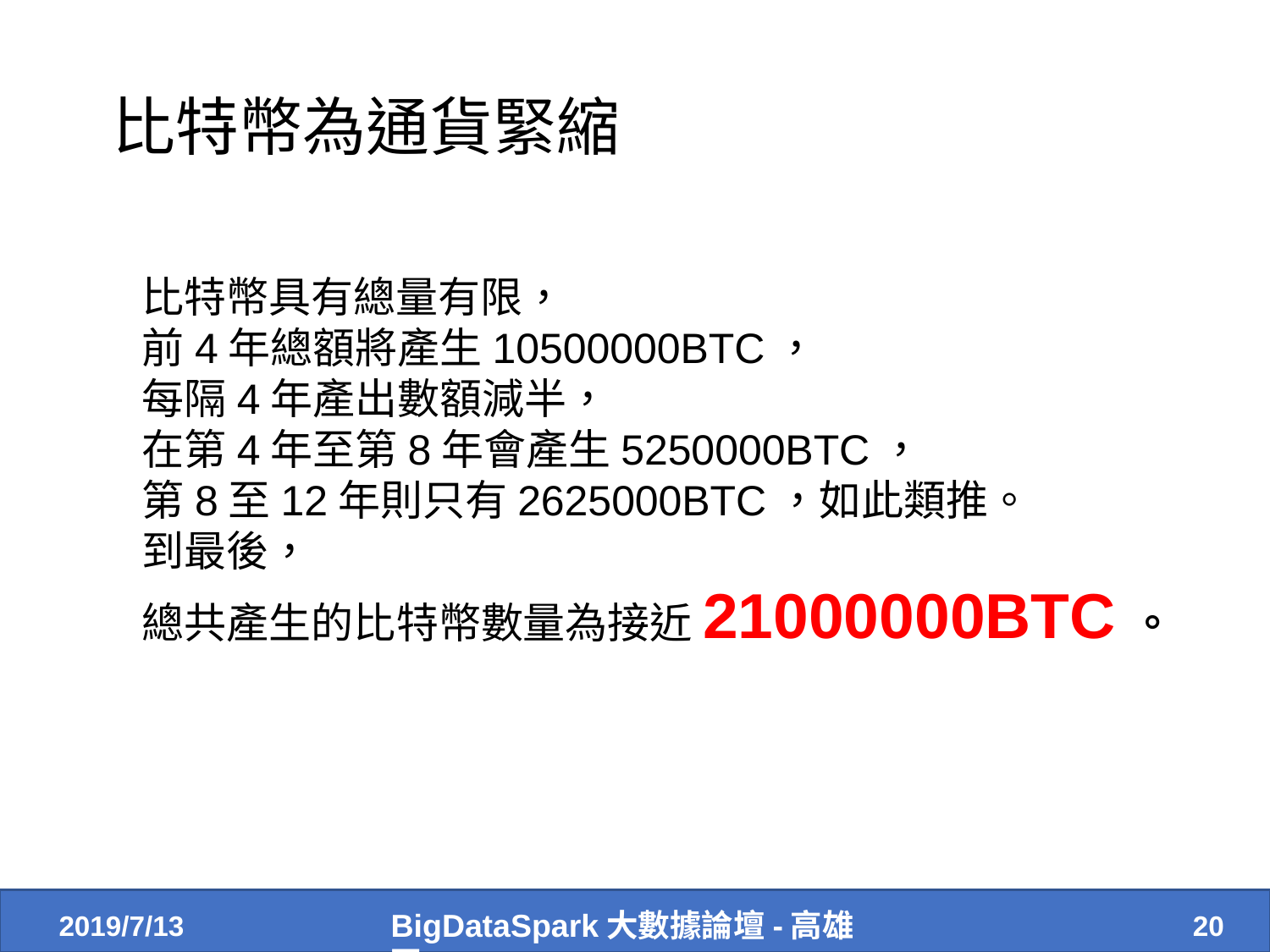

比特幣為通貨緊縮
比特幣具有總量有限，
前4年總額將產生10500000BTC，
每隔4年產出數額減半，
在第4年至第8年會產生5250000BTC，
第8至12年則只有2625000BTC，如此類推。
到最後，
總共產生的比特幣數量為接近21000000BTC。
20
2019/7/13